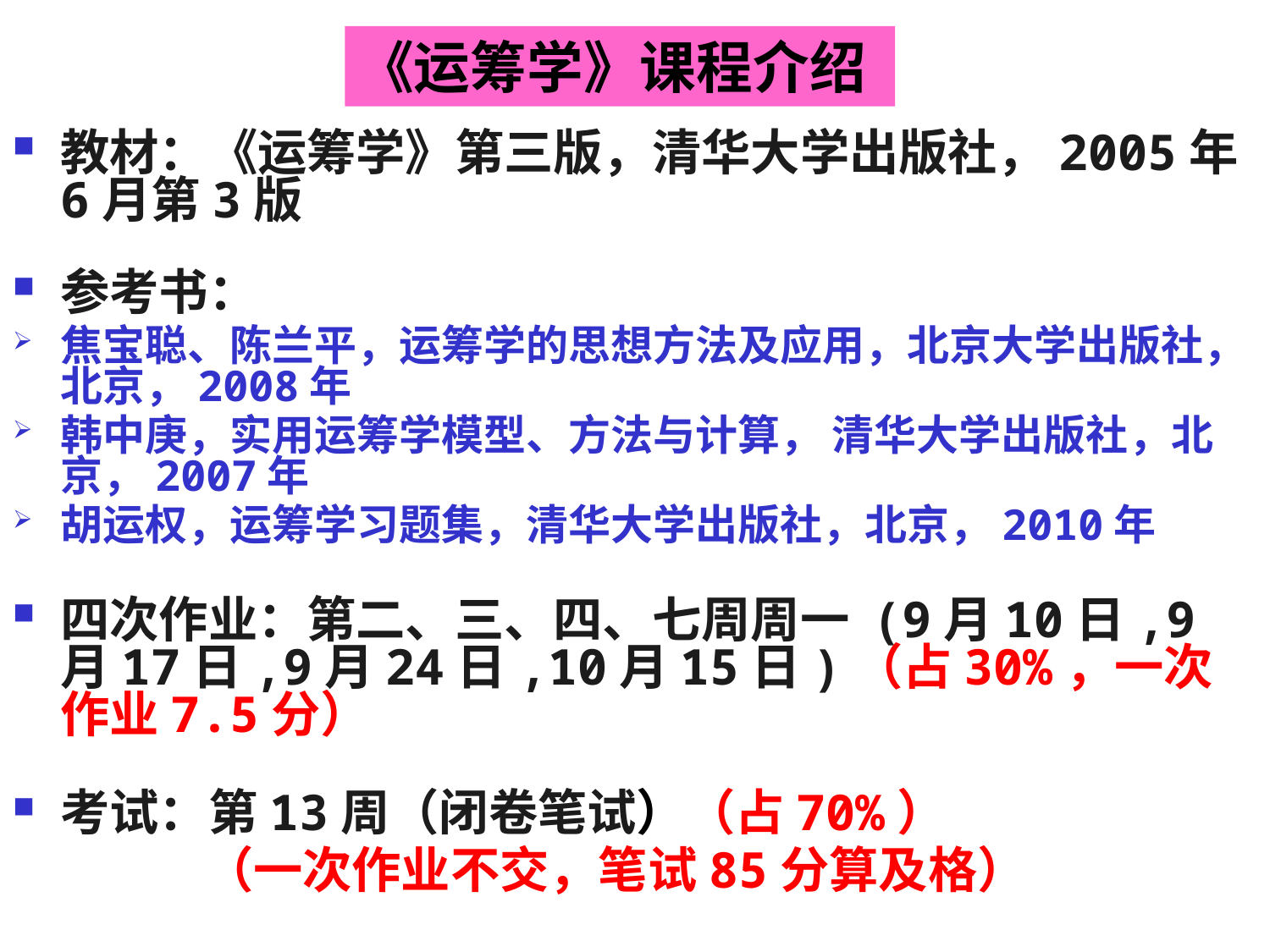

《运筹学》课程介绍
教材：《运筹学》第三版，清华大学出版社，2005年6月第3版

参考书：
焦宝聪、陈兰平，运筹学的思想方法及应用，北京大学出版社，北京，2008年
韩中庚，实用运筹学模型、方法与计算， 清华大学出版社，北京，2007年
胡运权，运筹学习题集，清华大学出版社，北京，2010年

四次作业：第二、三、四、七周周一 (9月10日,9月17日,9月24日,10月15日)（占30%，一次作业7.5分）

考试：第13周（闭卷笔试）（占70%）
                （一次作业不交，笔试85分算及格）